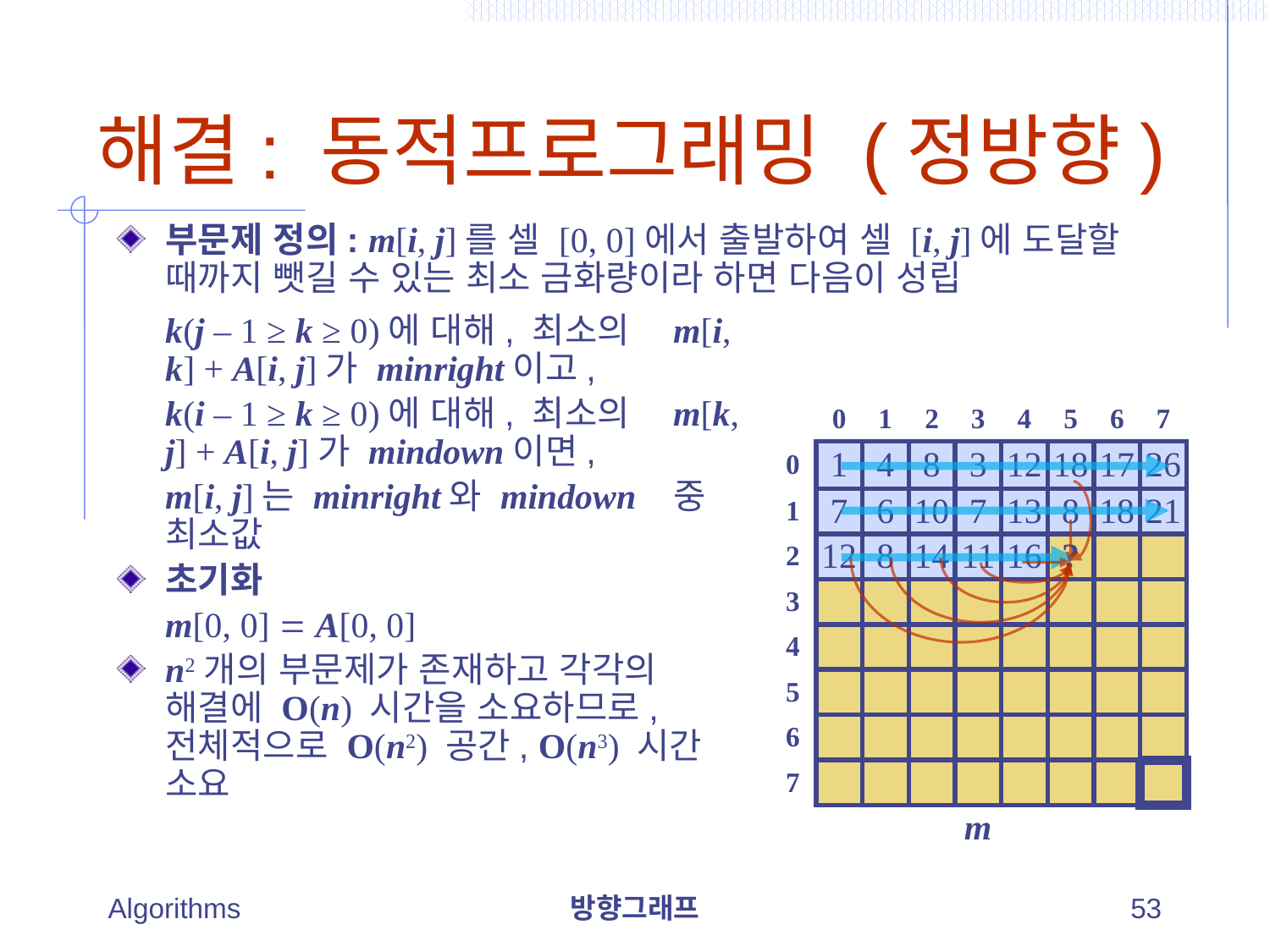

# 해결: 동적프로그래밍 (정방향)
부문제 정의: m[i, j]를 셀 [0, 0]에서 출발하여 셀 [i, j]에 도달할 때까지 뺏길 수 있는 최소 금화량이라 하면 다음이 성립
	k(j – 1 ≥ k ≥ 0)에 대해, 최소의 	m[i, k] + A[i, j]가 minright이고,
	k(i – 1 ≥ k ≥ 0)에 대해, 최소의 	m[k, j] + A[i, j]가 mindown이면,
	m[i, j]는 minright와 mindown 	중 최소값
초기화
	m[0, 0] = A[0, 0]
n2개의 부문제가 존재하고 각각의 해결에 O(n) 시간을 소요하므로, 전체적으로 O(n2) 공간, O(n3) 시간 소요
|  | 0 | 1 | 2 | 3 | 4 | 5 | 6 | 7 |
| --- | --- | --- | --- | --- | --- | --- | --- | --- |
| 0 | 1 | 4 | 8 | 3 | 12 | 18 | 17 | 26 |
| 1 | 7 | 6 | 10 | 7 | 13 | 8 | 18 | 21 |
| 2 | 12 | 8 | 14 | 11 | 16 | ? |  |  |
| 3 |  |  |  |  |  |  |  |  |
| 4 |  |  |  |  |  |  |  |  |
| 5 |  |  |  |  |  |  |  |  |
| 6 |  |  |  |  |  |  |  |  |
| 7 |  |  |  |  |  |  |  |  |
| m |  |  |  |  |  |  |  |  |

Algorithms
방향그래프
53